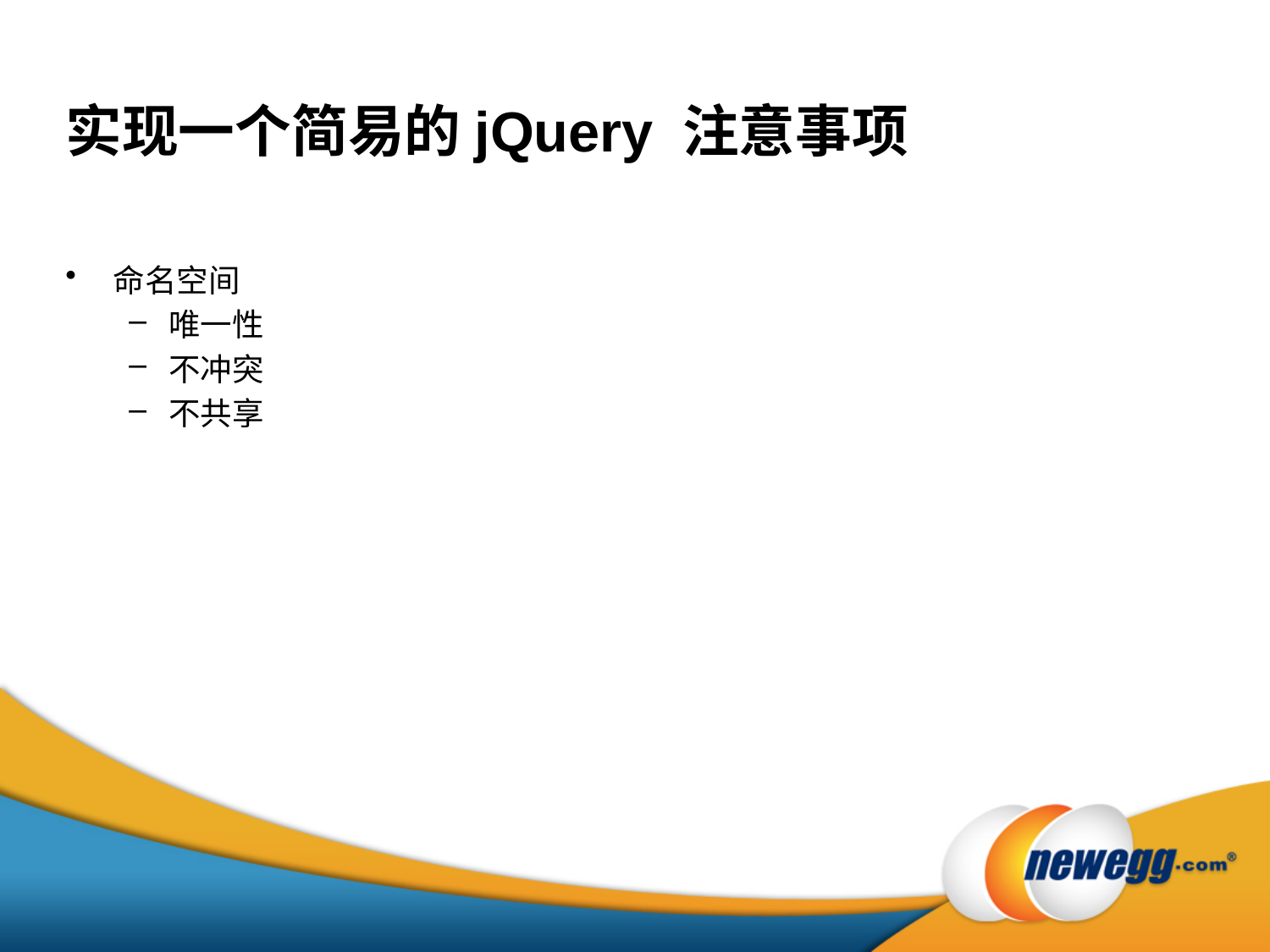

# 实现一个简易的jQuery 注意事项
命名空间
唯一性
不冲突
不共享